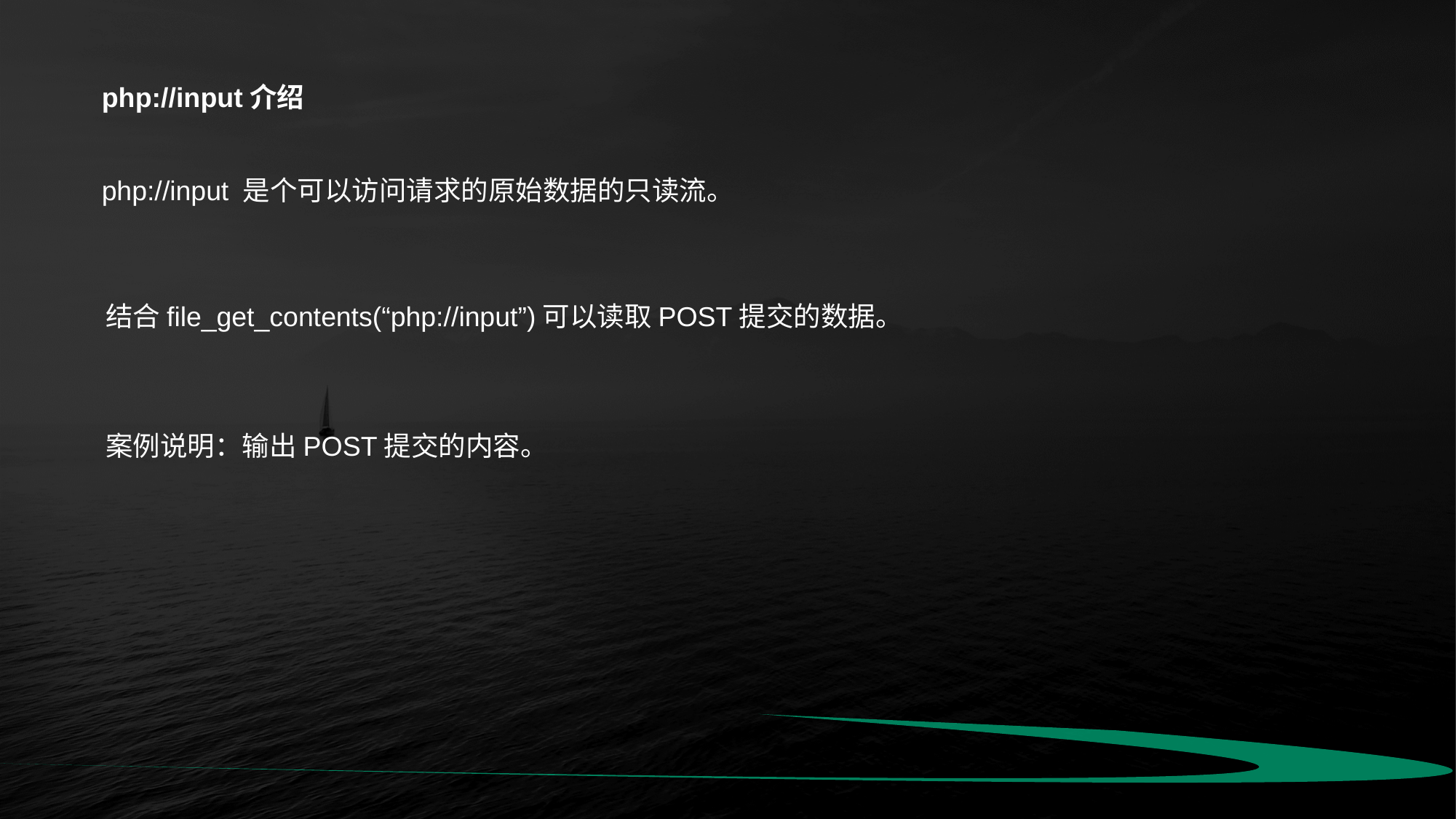

php://input介绍
php://input 是个可以访问请求的原始数据的只读流。
结合file_get_contents(“php://input”)可以读取POST提交的数据。
案例说明：输出POST提交的内容。